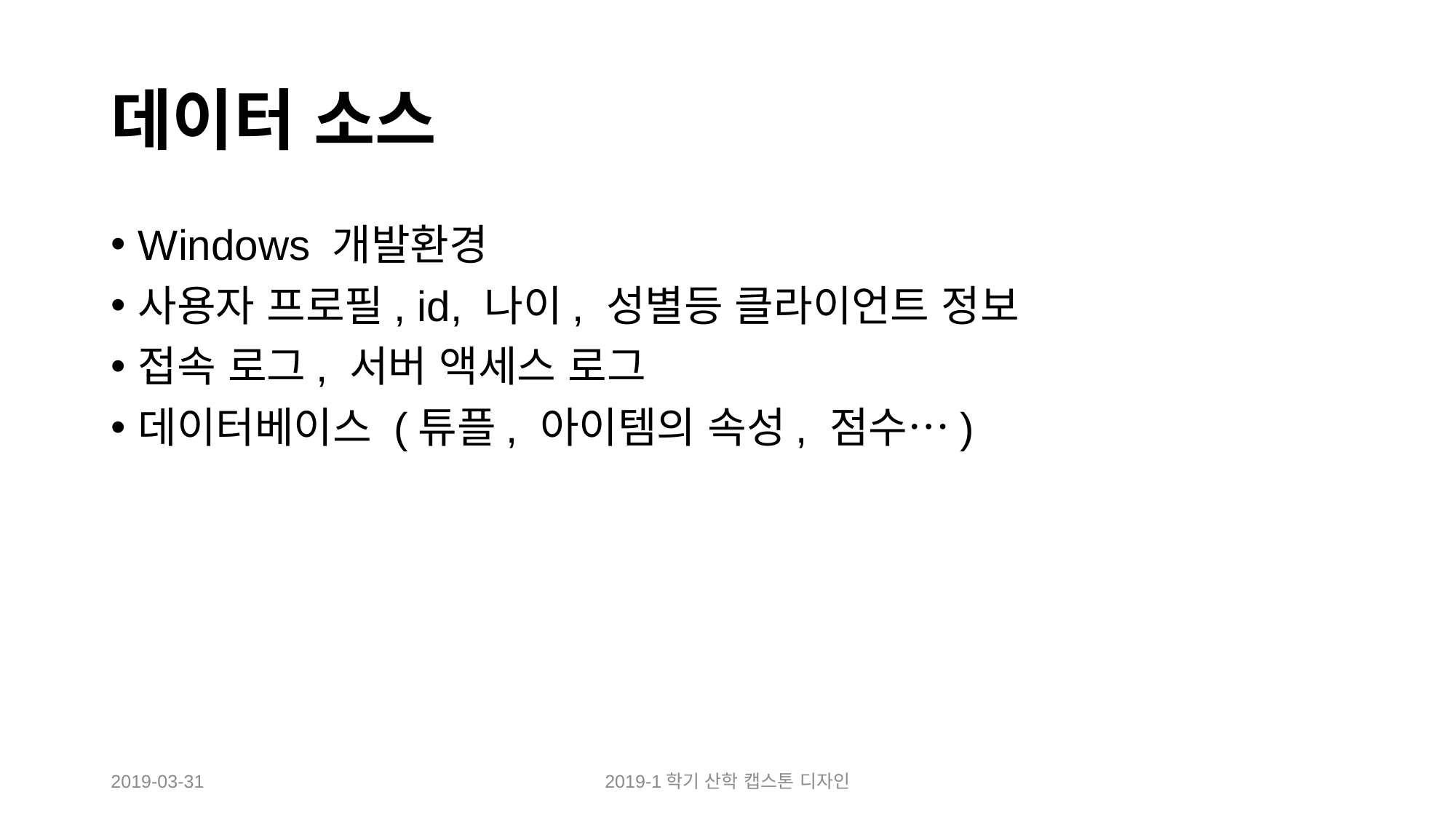

# 데이터 소스
Windows 개발환경
사용자 프로필, id, 나이, 성별등 클라이언트 정보
접속 로그, 서버 액세스 로그
데이터베이스 (튜플, 아이템의 속성, 점수…)

2019-03-31
2019-1학기 산학 캡스톤 디자인